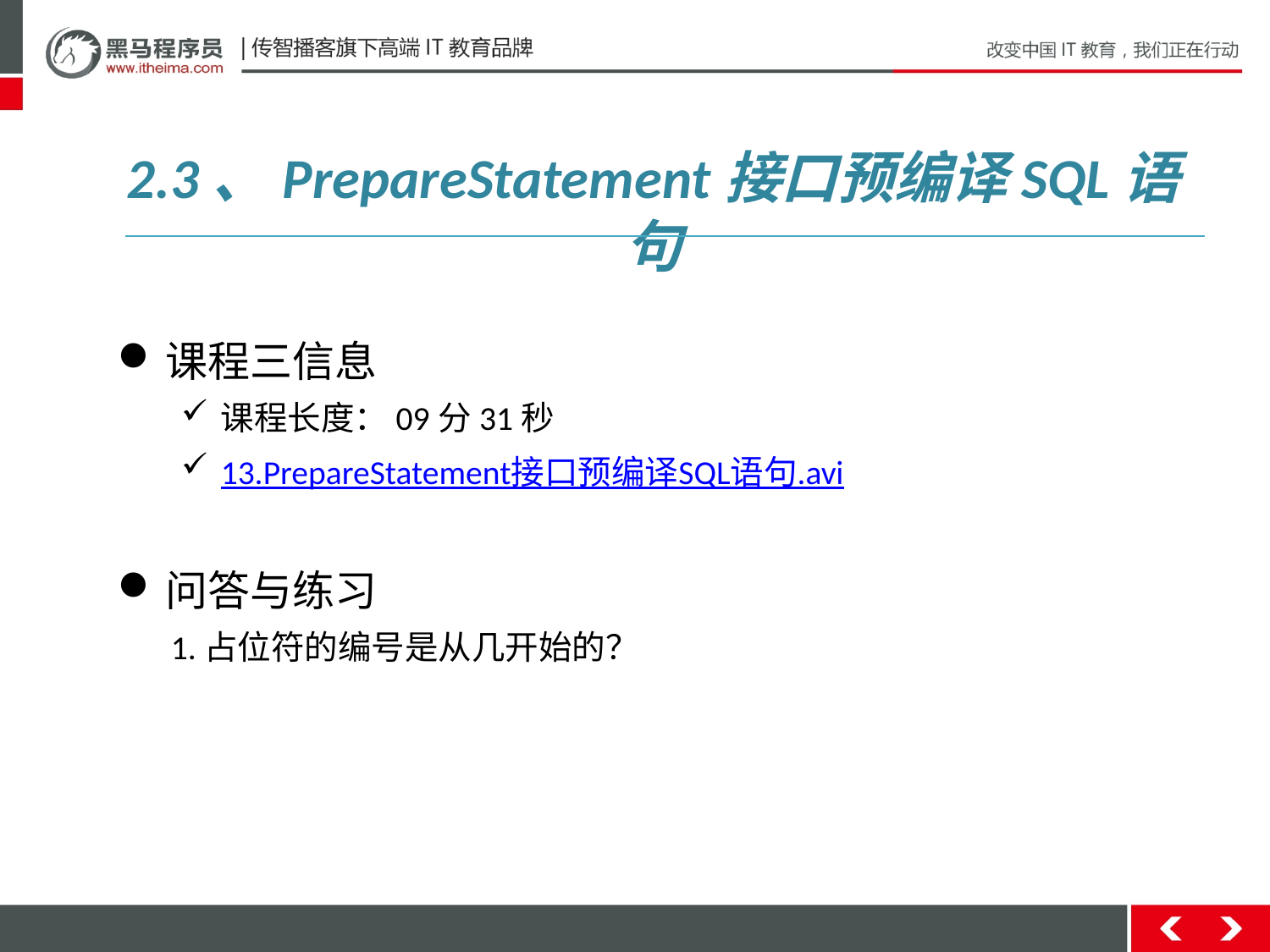

2.3、PrepareStatement接口预编译SQL语句

课程三信息
课程长度：09分31秒
13.PrepareStatement接口预编译SQL语句.avi

问答与练习
       1.占位符的编号是从几开始的？